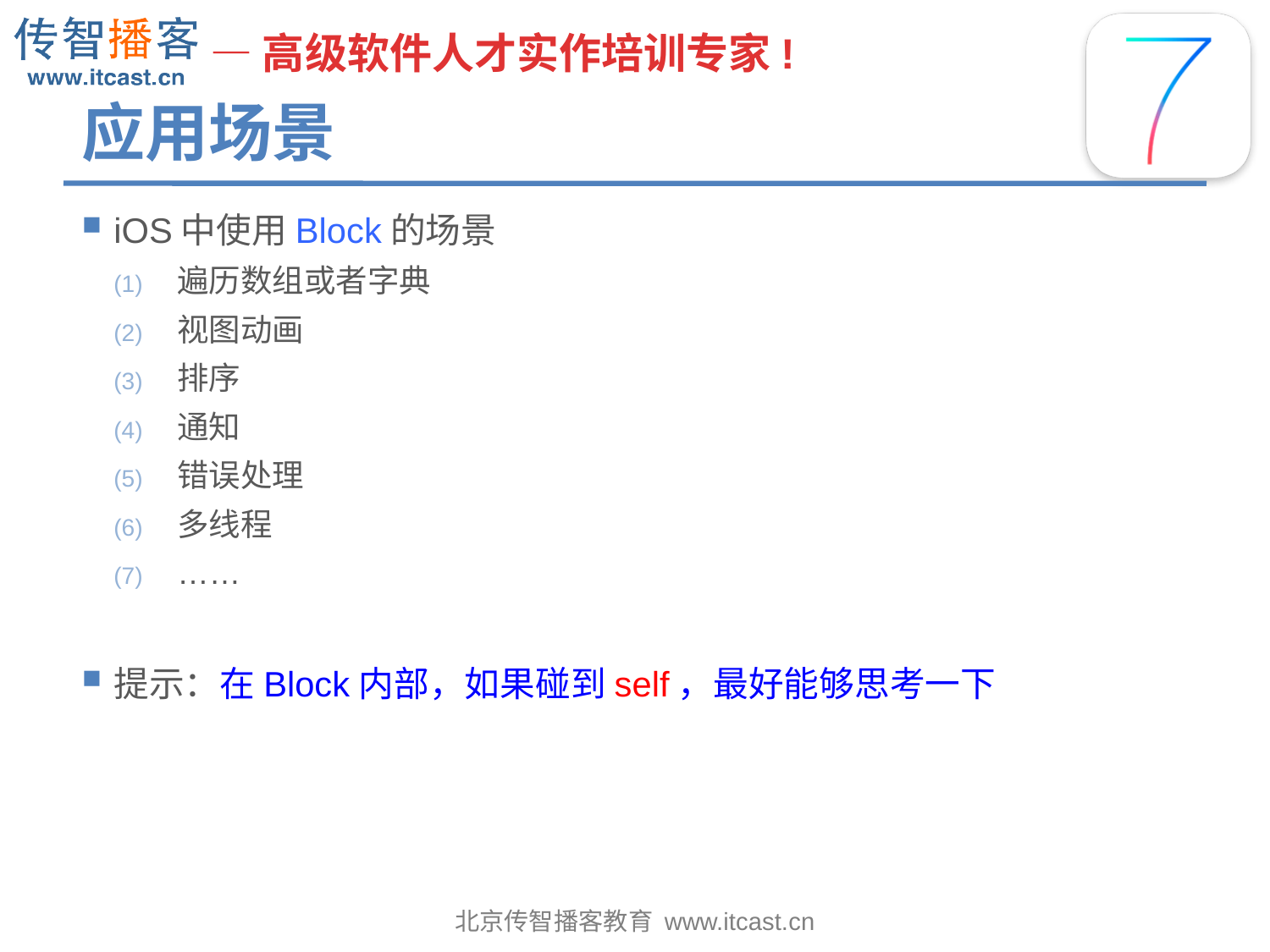

# 应用场景
iOS中使用Block的场景
遍历数组或者字典
视图动画
排序
通知
错误处理
多线程
……

提示：在Block内部，如果碰到self，最好能够思考一下